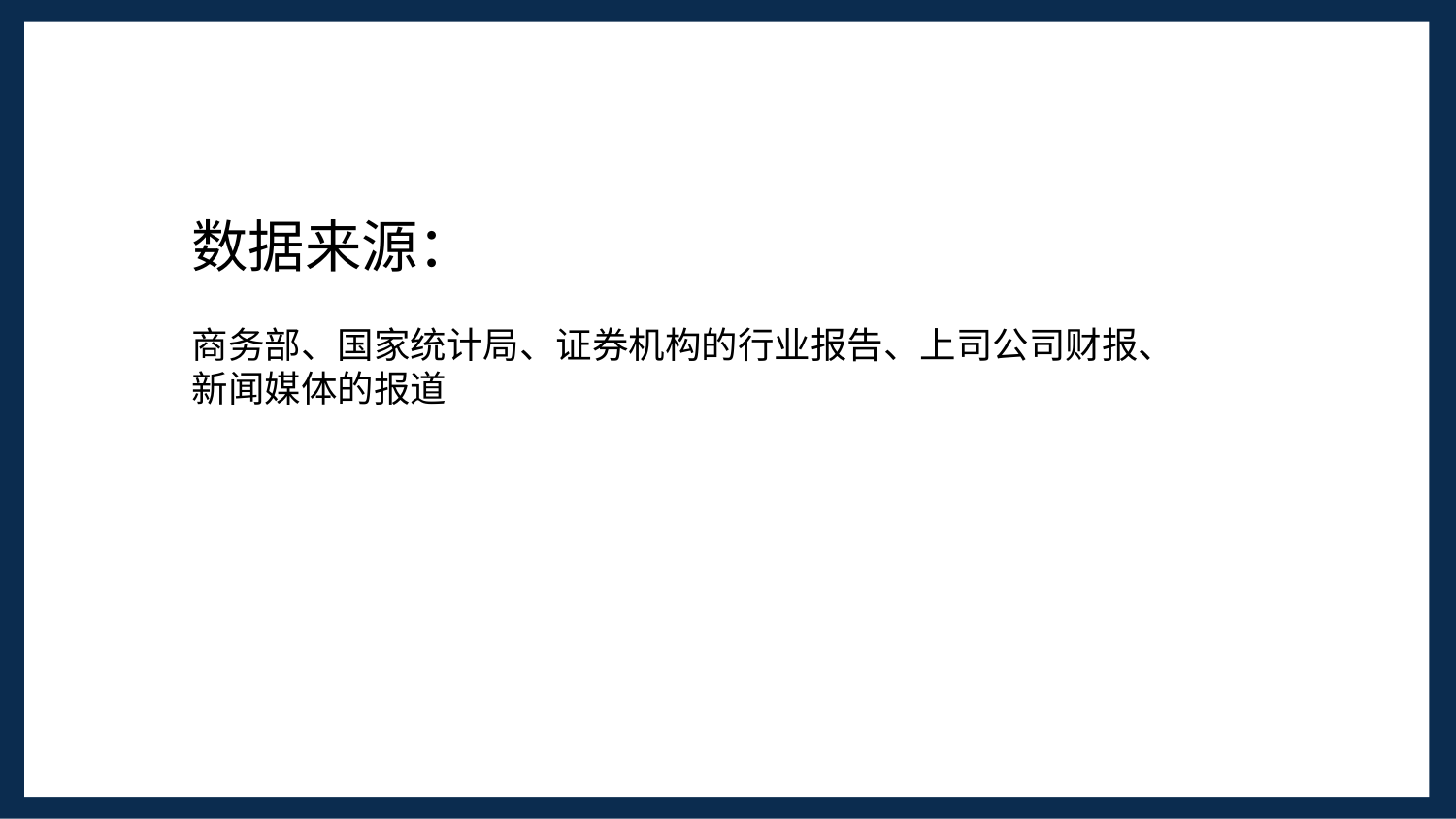

数据来源：

商务部、国家统计局、证券机构的行业报告、上司公司财报、新闻媒体的报道